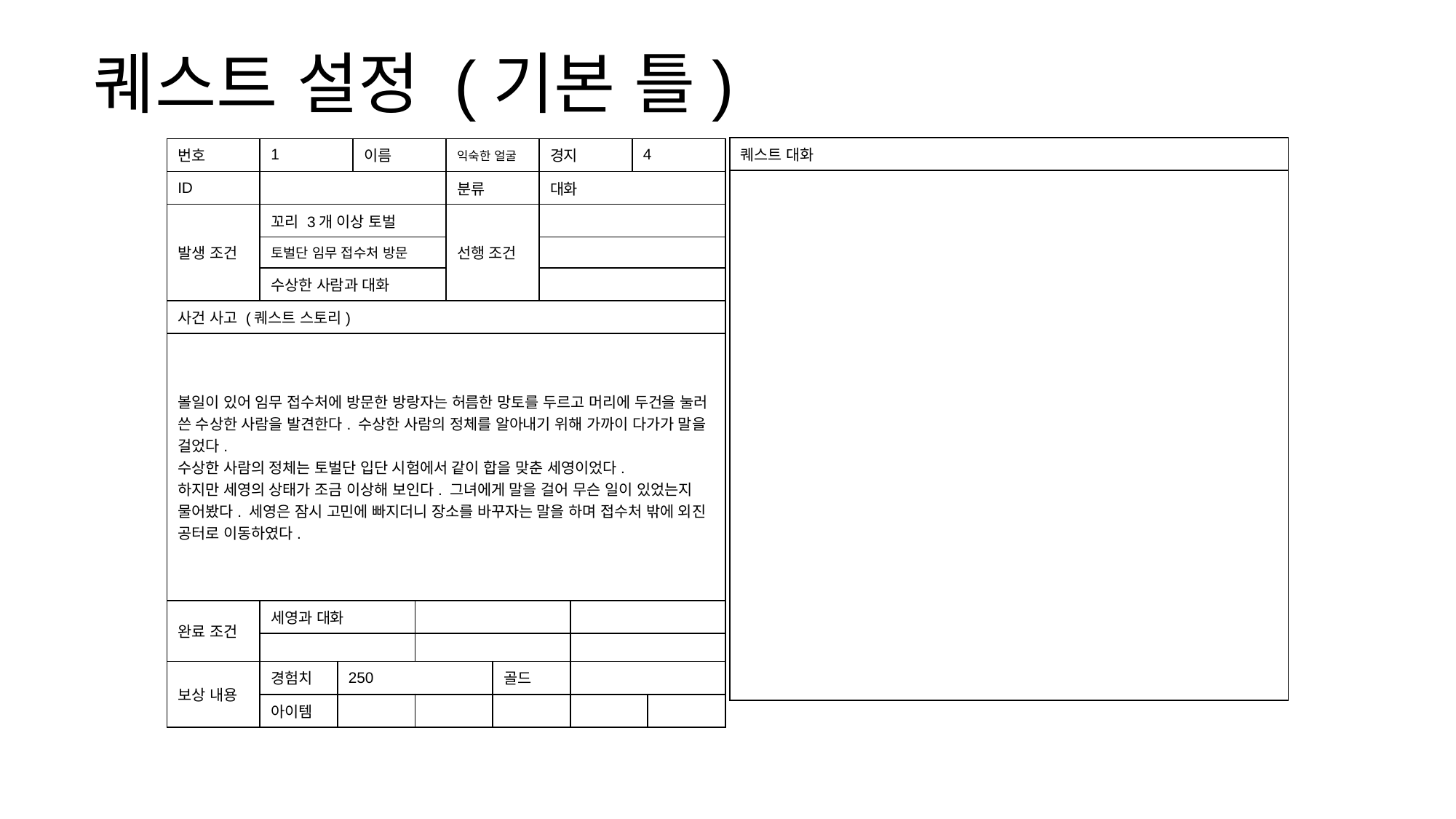

퀘스트 설정 (기본 틀)
| 퀘스트 대화 |
| --- |
|  |
| 번호 | 1 |  | 이름 |  | 익숙한 얼굴 |  | 경지 |  | 4 |  |
| --- | --- | --- | --- | --- | --- | --- | --- | --- | --- | --- |
| ID |  |  |  |  | 분류 |  | 대화 |  |  |  |
| 발생 조건 | 꼬리 3개 이상 토벌 |  |  |  | 선행 조건 |  |  |  |  |  |
|  | 토벌단 임무 접수처 방문 |  |  |  |  |  |  |  |  |  |
|  | 수상한 사람과 대화 |  |  |  |  |  |  |  |  |  |
| 사건 사고 (퀘스트 스토리) |  |  |  |  |  |  |  |  |  |  |
| 볼일이 있어 임무 접수처에 방문한 방랑자는 허름한 망토를 두르고 머리에 두건을 눌러 쓴 수상한 사람을 발견한다. 수상한 사람의 정체를 알아내기 위해 가까이 다가가 말을 걸었다. 수상한 사람의 정체는 토벌단 입단 시험에서 같이 합을 맞춘 세영이었다. 하지만 세영의 상태가 조금 이상해 보인다. 그녀에게 말을 걸어 무슨 일이 있었는지 물어봤다. 세영은 잠시 고민에 빠지더니 장소를 바꾸자는 말을 하며 접수처 밖에 외진 공터로 이동하였다. |  |  |  |  |  |  |  |  |  |  |
| 완료 조건 | 세영과 대화 |  |  |  |  |  |  |  |  |  |
|  |  |  |  |  |  |  |  |  |  |  |
| 보상 내용 | 경험치 | 250 |  |  |  | 골드 |  |  |  |  |
|  | 아이템 |  |  |  |  |  |  |  |  |  |